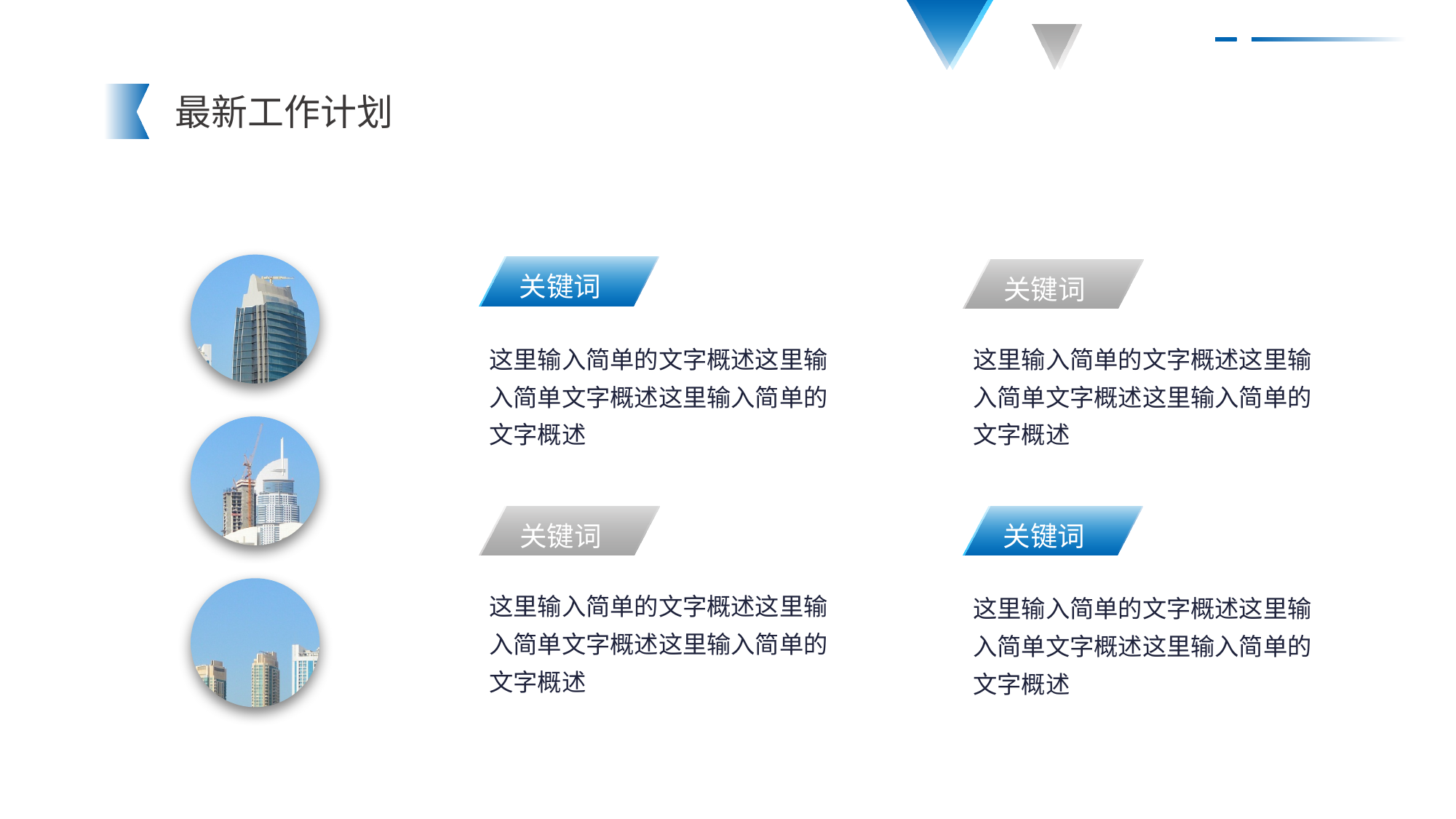

最新工作计划

关键词

这里输入简单的文字概述这里输入简单文字概述这里输入简单的文字概述

关键词

这里输入简单的文字概述这里输入简单文字概述这里输入简单的文字概述

关键词

这里输入简单的文字概述这里输入简单文字概述这里输入简单的文字概述
关键词

这里输入简单的文字概述这里输入简单文字概述这里输入简单的文字概述